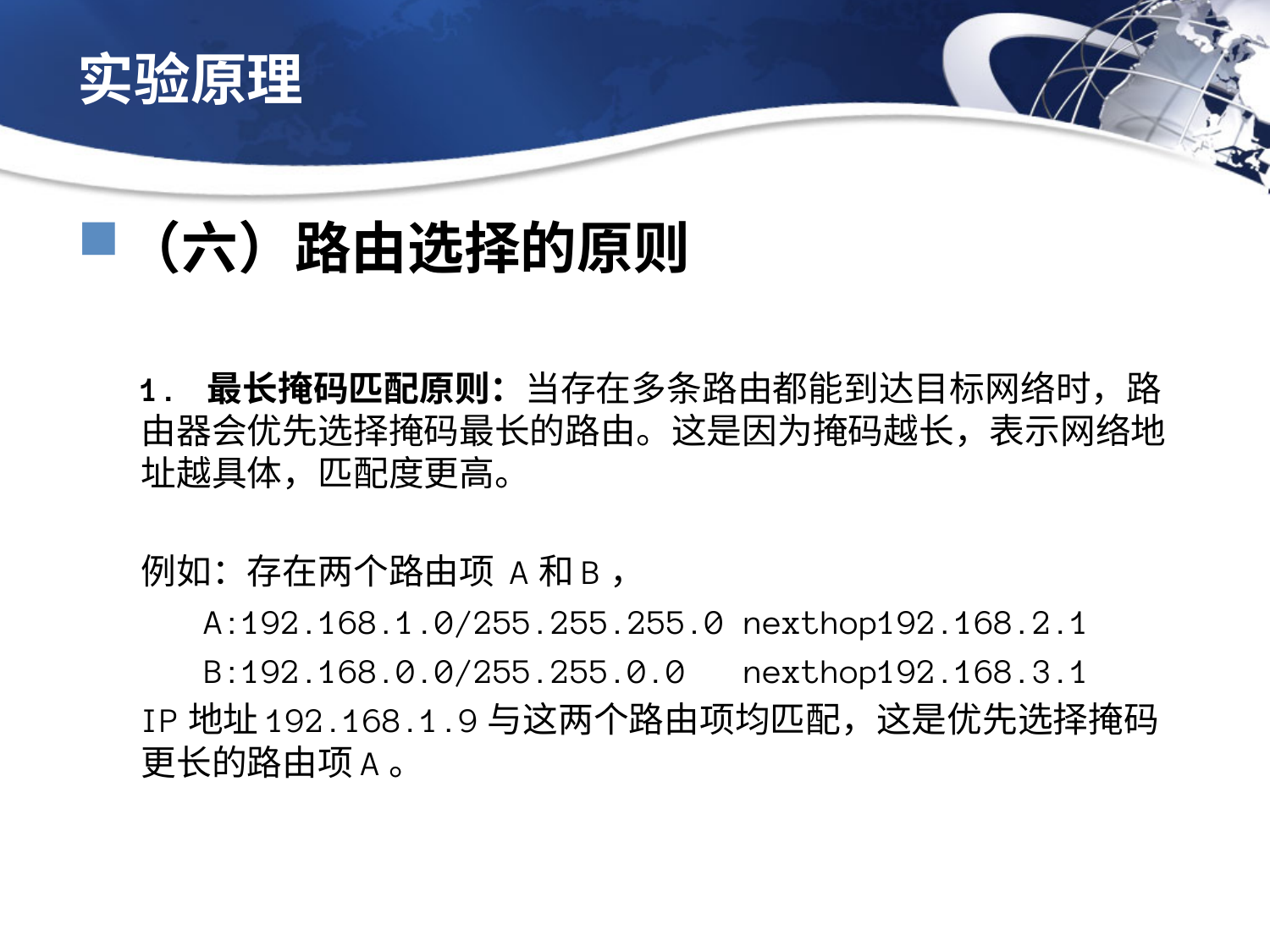

# 实验原理
（六）路由选择的原则

1. 最长掩码匹配原则：当存在多条路由都能到达目标网络时，路由器会优先选择掩码最长的路由。这是因为掩码越长，表示网络地址越具体，匹配度更高。

例如：存在两个路由项 A和B，
A:192.168.1.0/255.255.255.0 nexthop192.168.2.1
B:192.168.0.0/255.255.0.0   nexthop192.168.3.1
IP地址192.168.1.9与这两个路由项均匹配，这是优先选择掩码更长的路由项A。